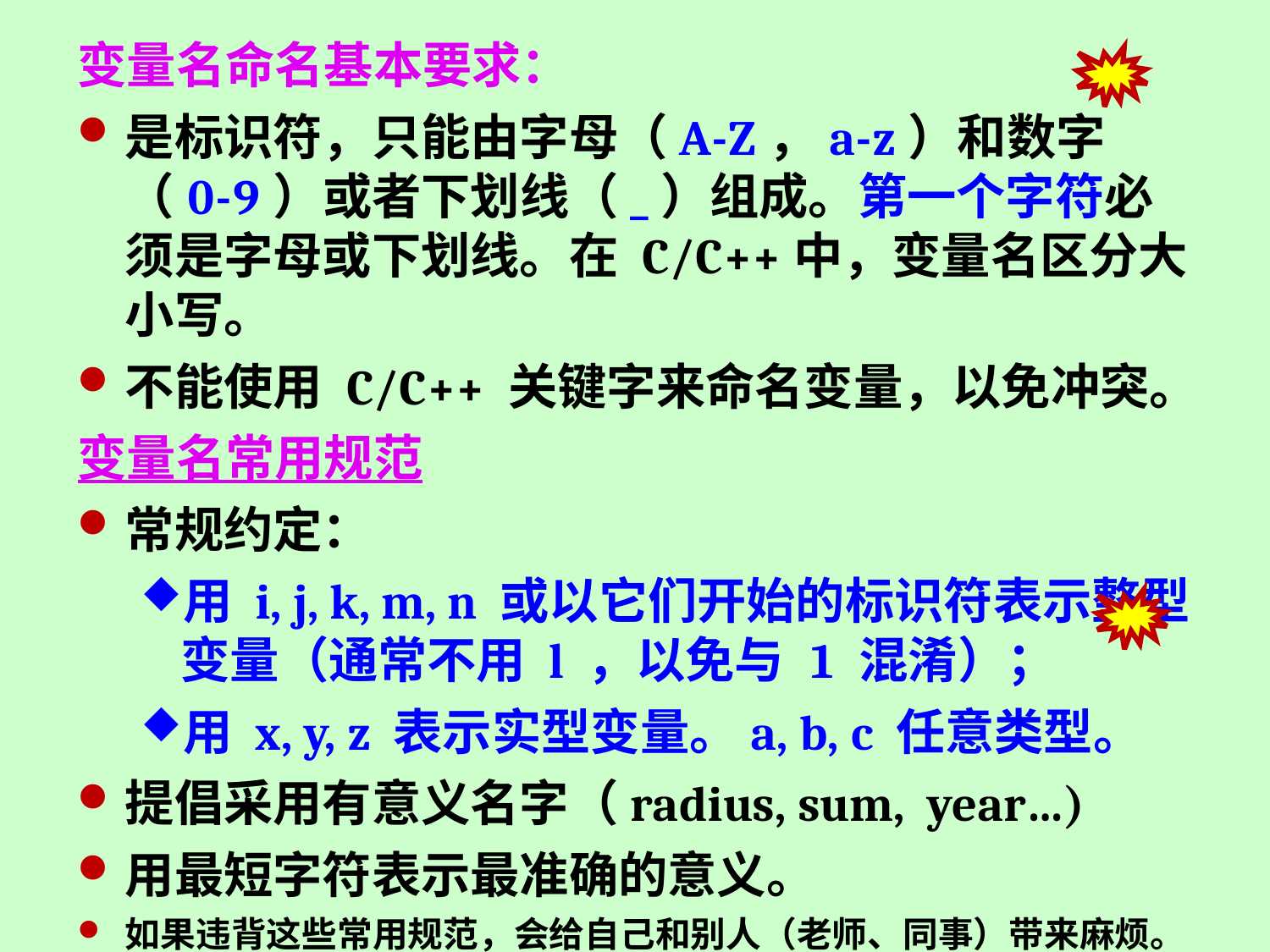

变量名命名基本要求：
是标识符，只能由字母（A-Z，a-z）和数字（0-9）或者下划线（_）组成。第一个字符必须是字母或下划线。在 C/C++中，变量名区分大小写。
不能使用 C/C++ 关键字来命名变量，以免冲突。
变量名常用规范
常规约定：
用 i, j, k, m, n 或以它们开始的标识符表示整型变量（通常不用 l ，以免与 1 混淆）；
用 x, y, z 表示实型变量。a, b, c 任意类型。
提倡采用有意义名字（radius, sum,  year…)
用最短字符表示最准确的意义。
如果违背这些常用规范，会给自己和别人（老师、同事）带来麻烦。

10